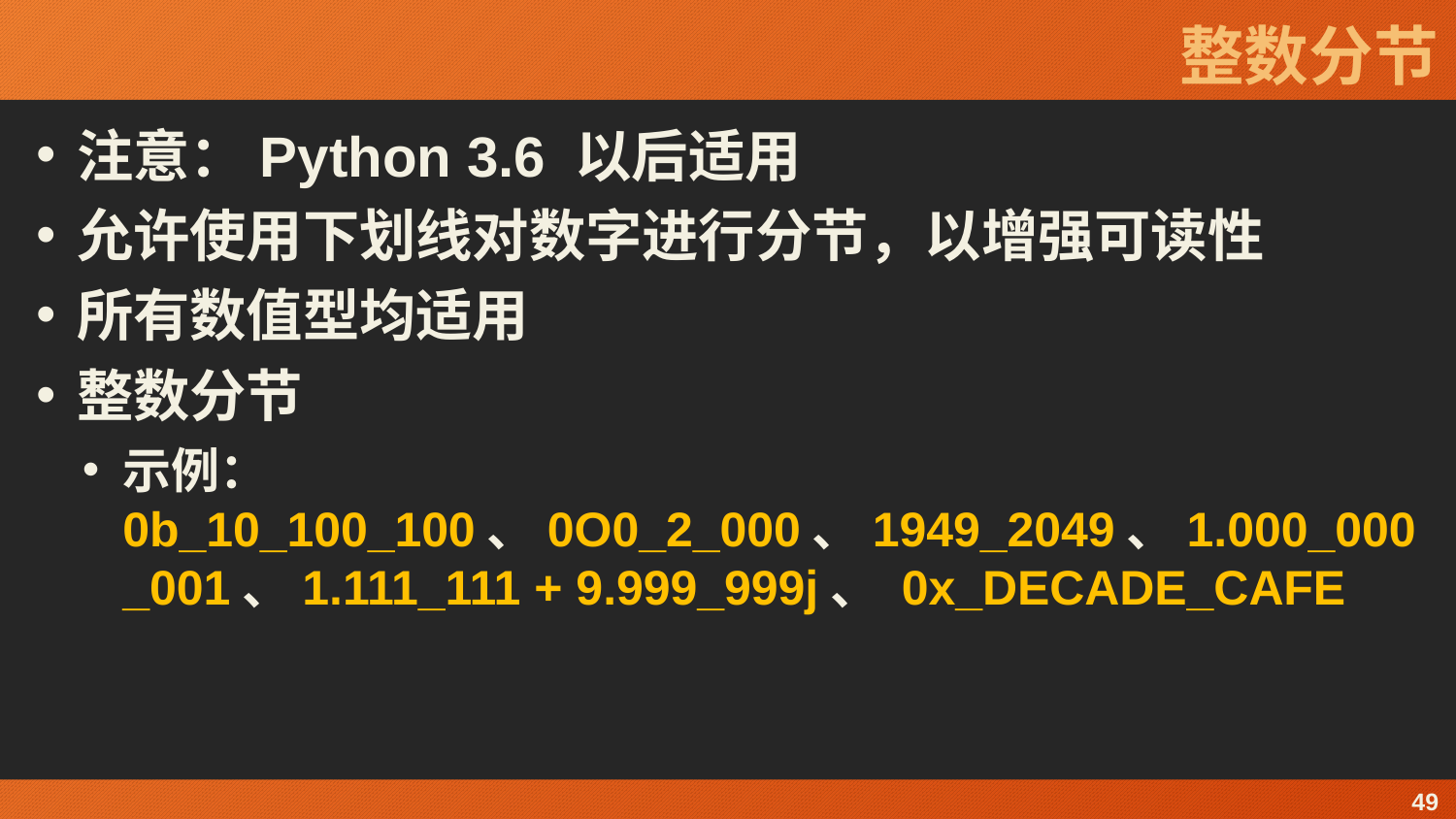

# 整数分节
注意：Python 3.6 以后适用
允许使用下划线对数字进行分节，以增强可读性
所有数值型均适用
整数分节
示例：0b_10_100_100、0O0_2_000、1949_2049、1.000_000_001、1.111_111 + 9.999_999j、 0x_DECADE_CAFE
49